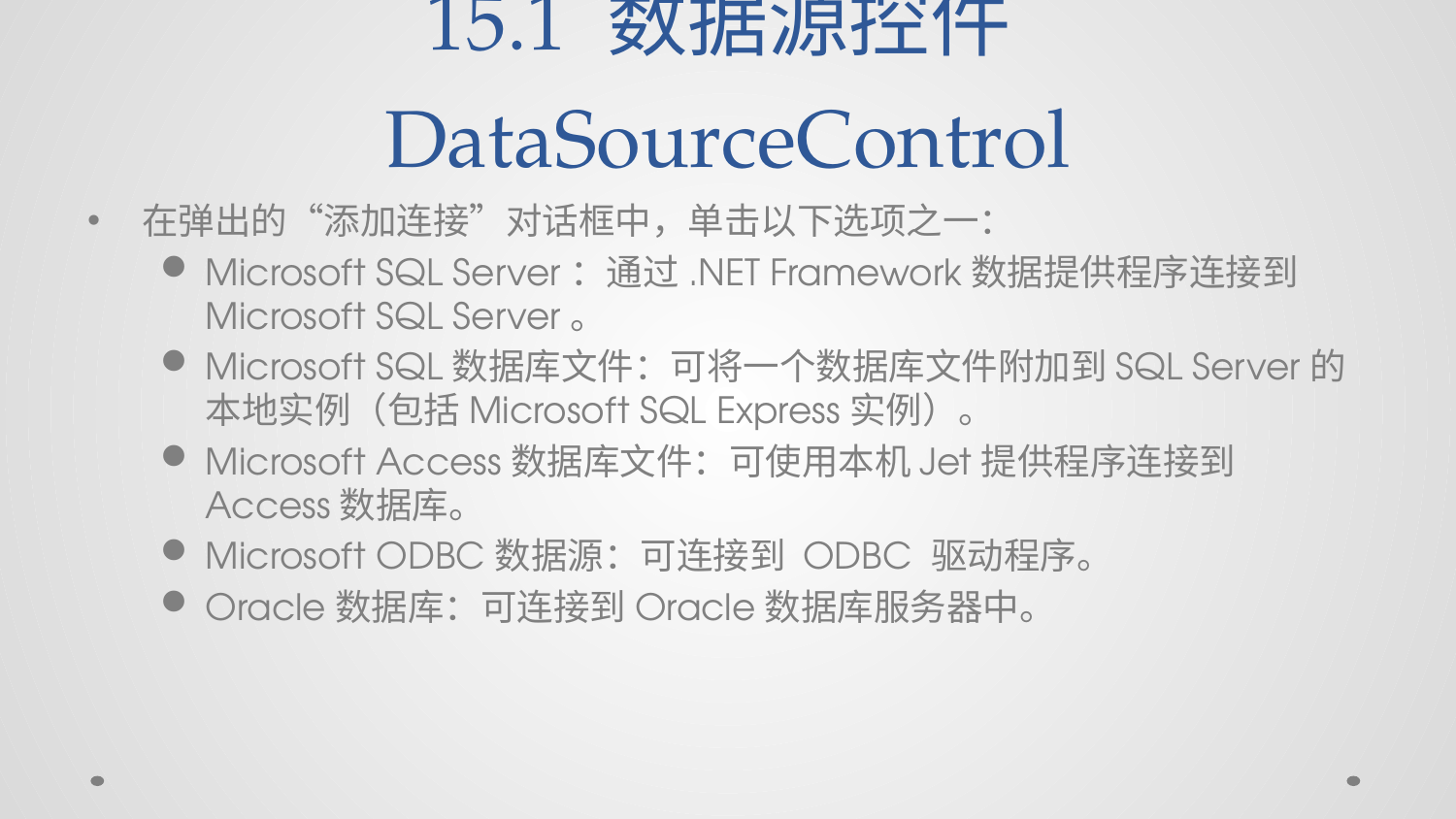

# 15.1 数据源控件DataSourceControl
在弹出的“添加连接”对话框中，单击以下选项之一：
Microsoft SQL Server：通过.NET Framework数据提供程序连接到Microsoft SQL Server。
Microsoft SQL数据库文件：可将一个数据库文件附加到SQL Server的本地实例（包括Microsoft SQL Express实例）。
Microsoft Access数据库文件：可使用本机Jet提供程序连接到Access数据库。
Microsoft ODBC数据源：可连接到 ODBC 驱动程序。
Oracle数据库：可连接到Oracle数据库服务器中。